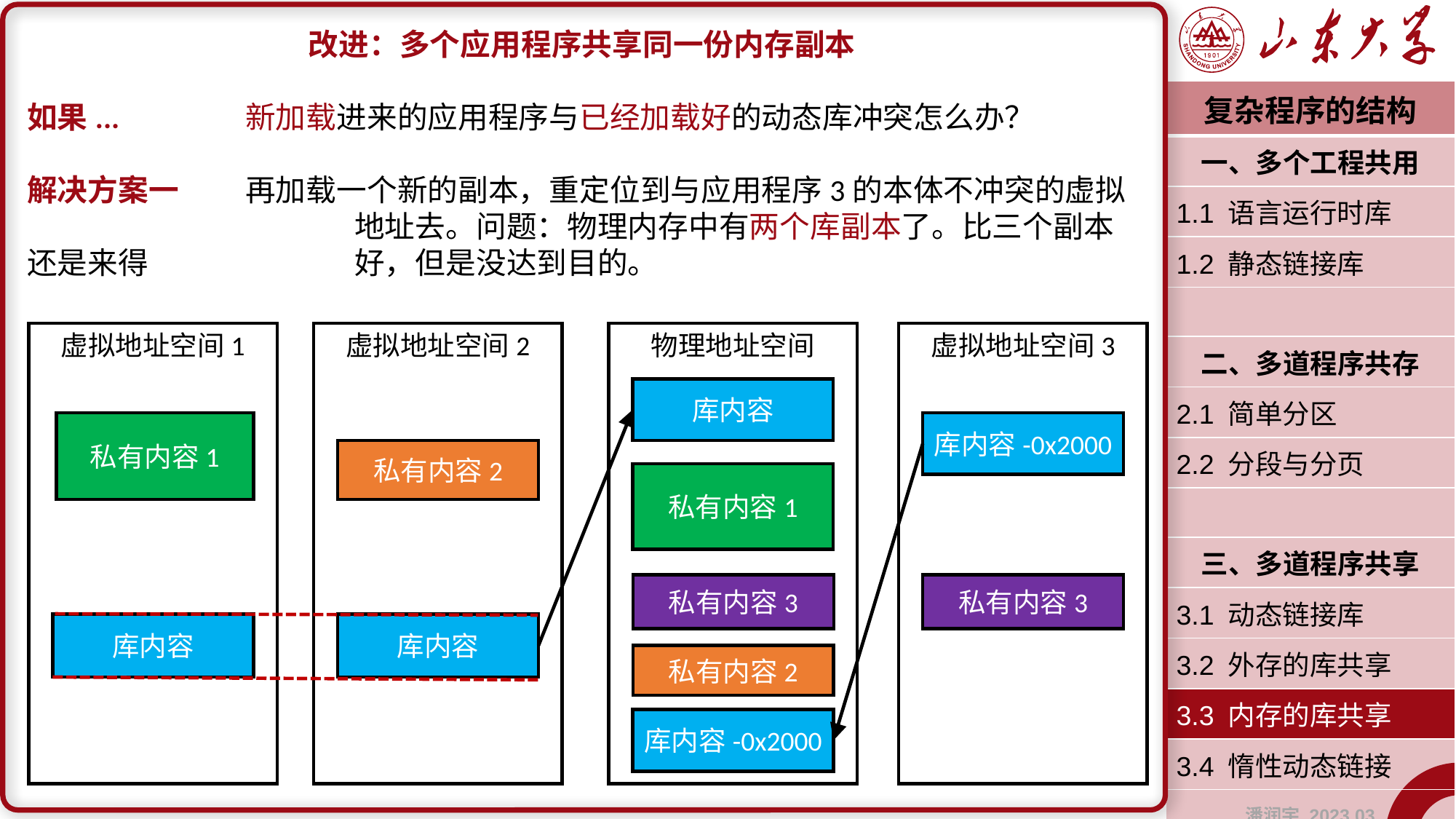

改进：多个应用程序共享同一份内存副本

如果...		新加载进来的应用程序与已经加载好的动态库冲突怎么办？

解决方案一	再加载一个新的副本，重定位到与应用程序3的本体不冲突的虚拟			地址去。问题：物理内存中有两个库副本了。比三个副本还是来得		好，但是没达到目的。
| 复杂程序的结构 |
| --- |
| 一、多个工程共用 |
| 1.1 语言运行时库 |
| 1.2 静态链接库 |
|  |
| 二、多道程序共存 |
| 2.1 简单分区 |
| 2.2 分段与分页 |
|  |
| 三、多道程序共享 |
| 3.1 动态链接库 |
| 3.2 外存的库共享 |
| 3.3 内存的库共享 |
| 3.4 惰性动态链接 |
| 潘润宇 2023.03 |
虚拟地址空间2
私有内容2
库内容
物理地址空间
库内容
私有内容1
私有内容2
虚拟地址空间1
库内容
虚拟地址空间3
私有内容3
私有内容1
库内容-0x2000
私有内容3
库内容-0x2000